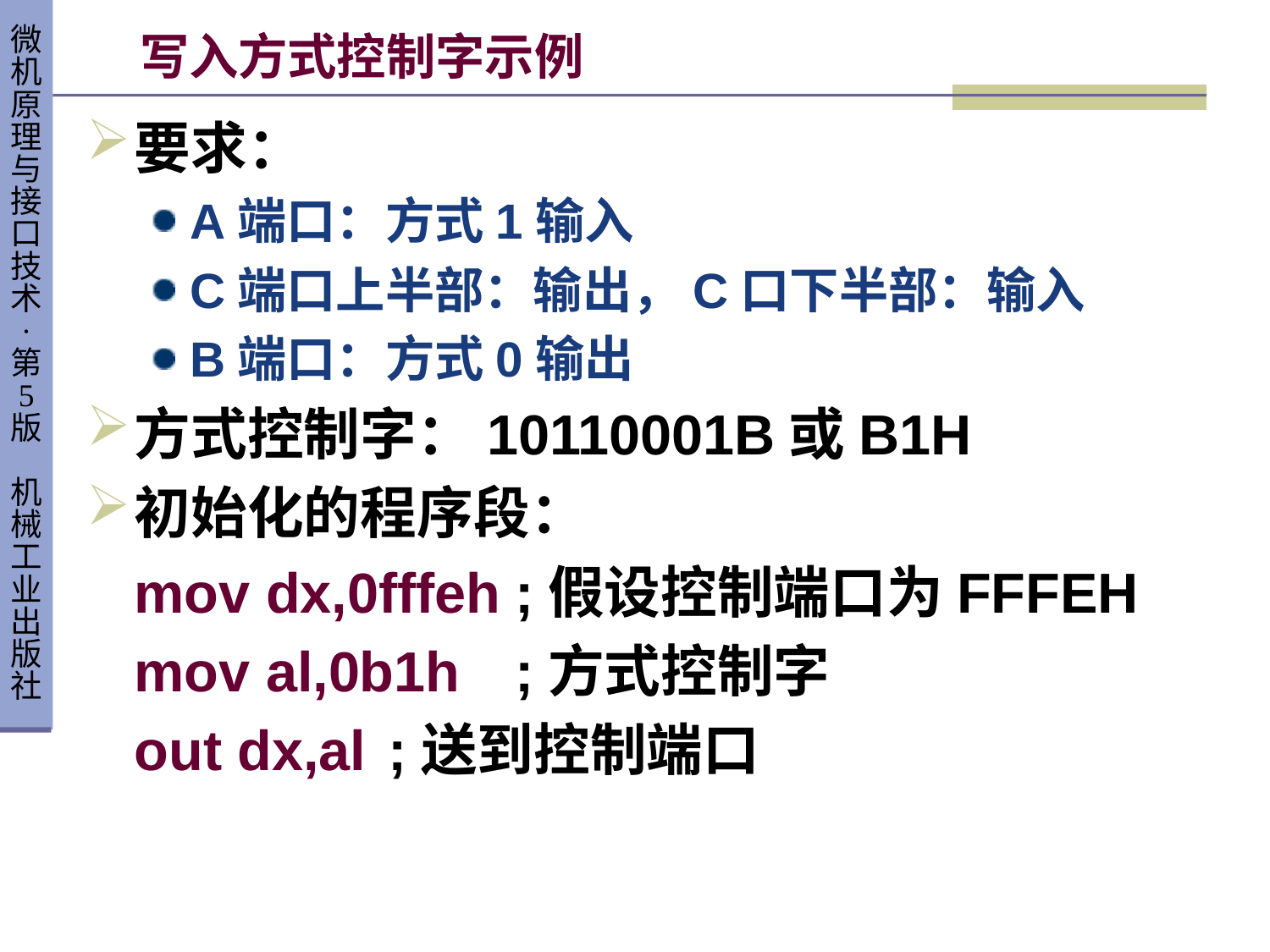

# 写入方式控制字示例
要求：
A端口：方式1输入
C端口上半部：输出，C口下半部：输入
B端口：方式0输出
方式控制字：10110001B或B1H
初始化的程序段：
	mov dx,0fffeh	;假设控制端口为FFFEH
	mov al,0b1h	;方式控制字
	out dx,al	;送到控制端口